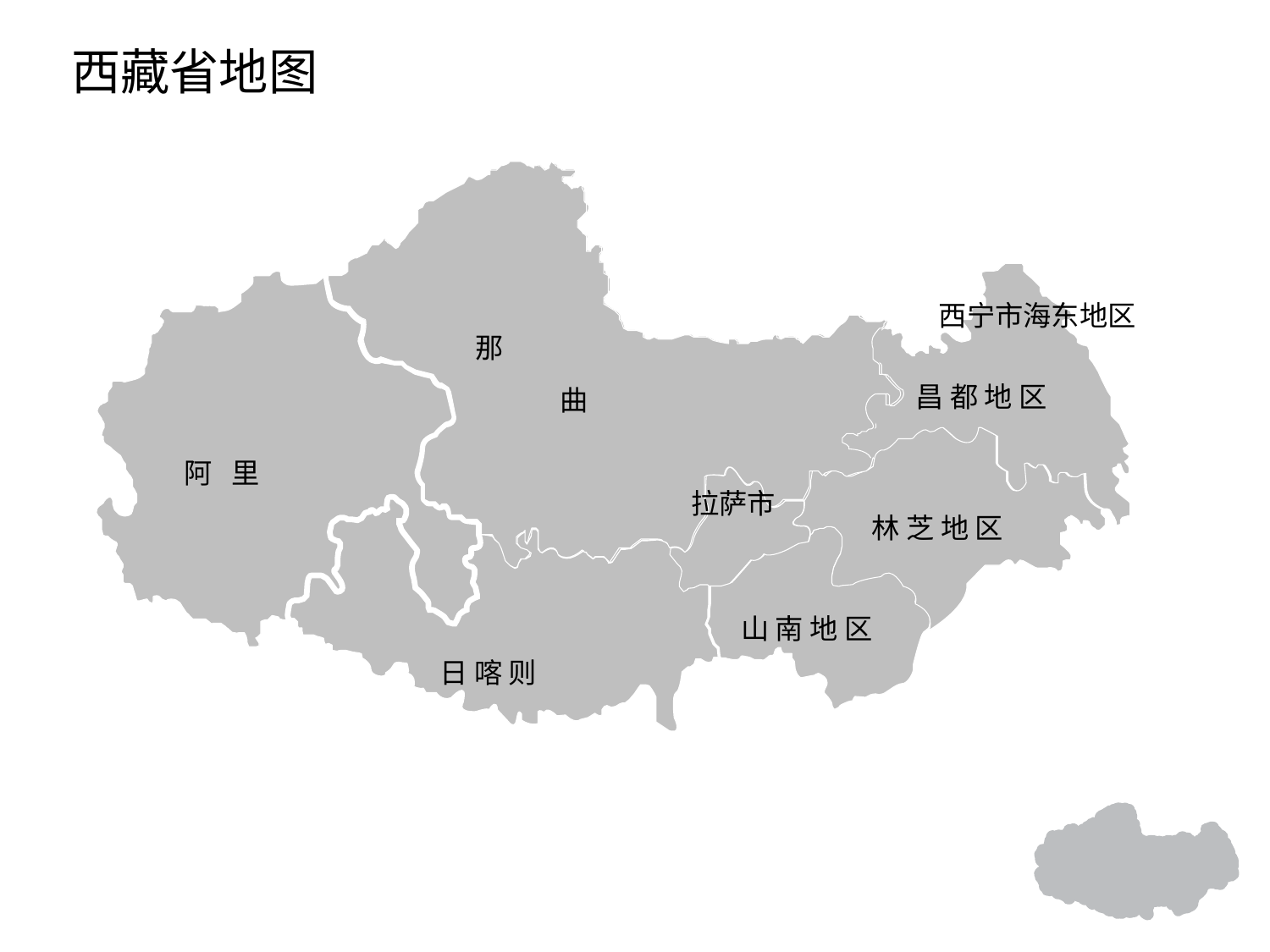

# 西藏省地图

西宁市海东地区

那
昌 都 地 区
           曲

阿   里

拉萨市

林 芝 地 区

山 南 地 区
日 喀 则